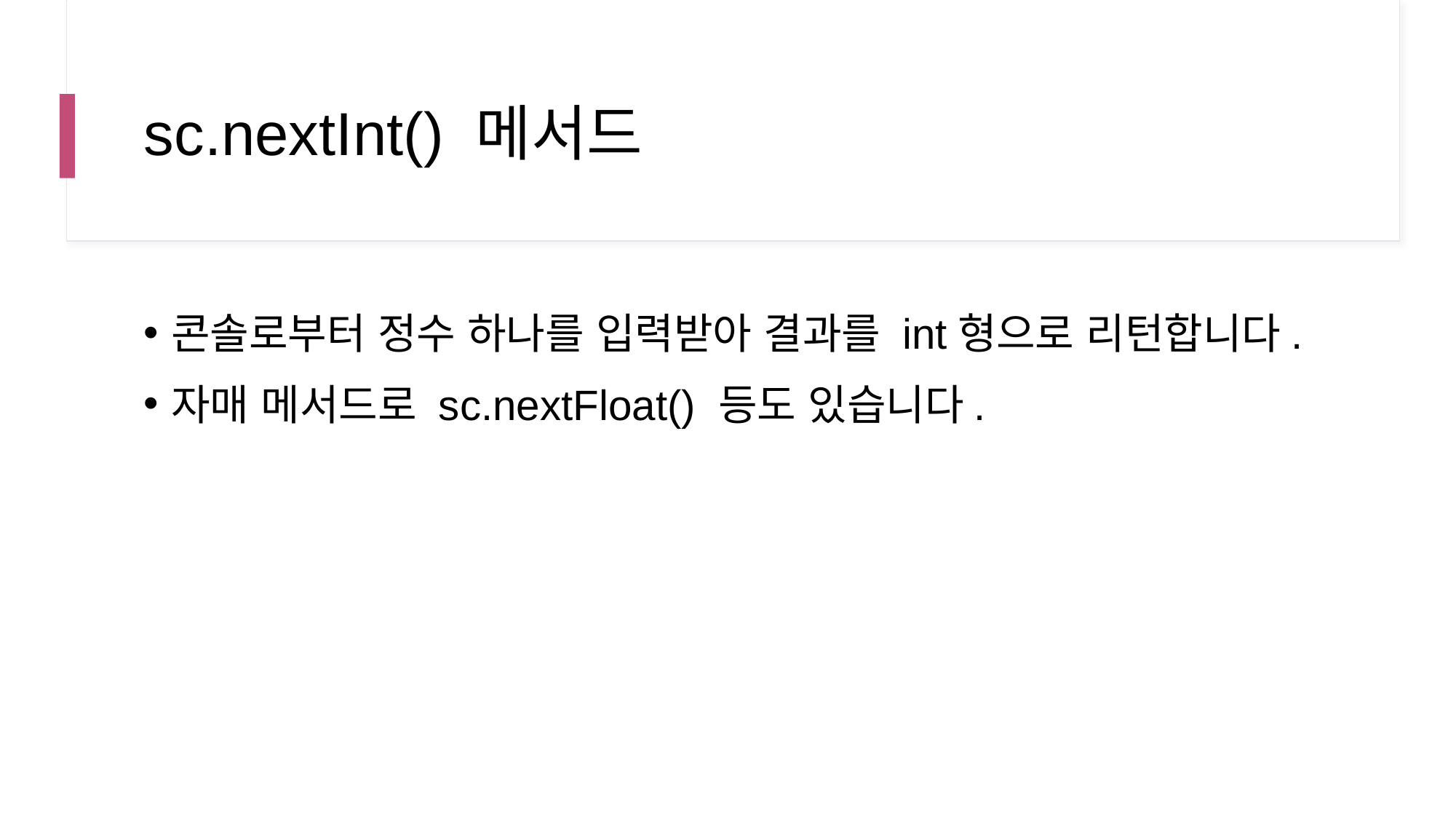

# sc.nextInt() 메서드
콘솔로부터 정수 하나를 입력받아 결과를 int형으로 리턴합니다.
자매 메서드로 sc.nextFloat() 등도 있습니다.